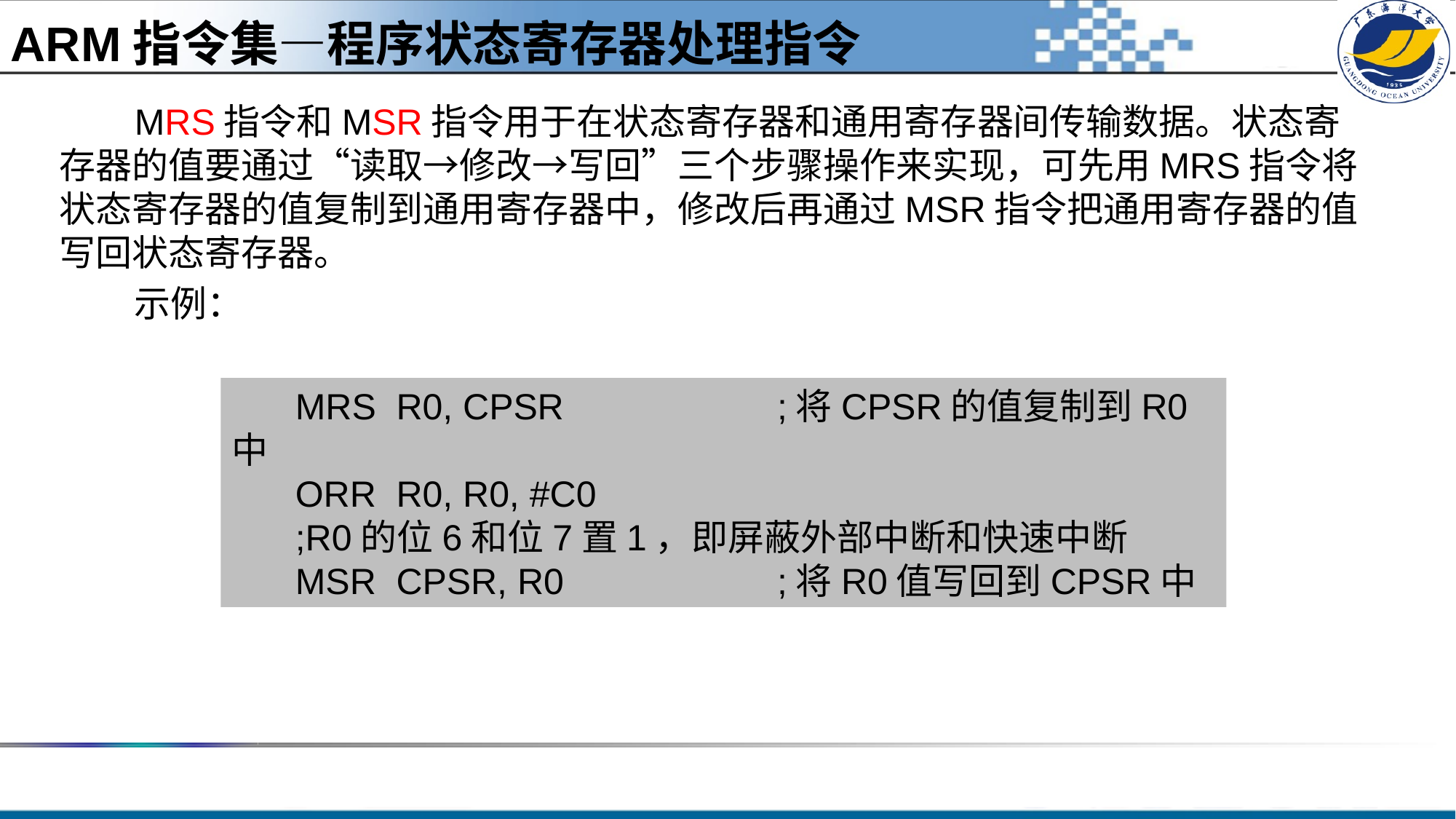

ARM指令集—程序状态寄存器处理指令
MRS指令和MSR指令用于在状态寄存器和通用寄存器间传输数据。状态寄存器的值要通过“读取→修改→写回”三个步骤操作来实现，可先用MRS指令将状态寄存器的值复制到通用寄存器中，修改后再通过MSR指令把通用寄存器的值写回状态寄存器。
示例：
MRS  R0, CPSR		;将CPSR的值复制到R0中
ORR  R0, R0, #C0
;R0的位6和位7置1，即屏蔽外部中断和快速中断
MSR  CPSR, R0		;将R0值写回到CPSR中
80